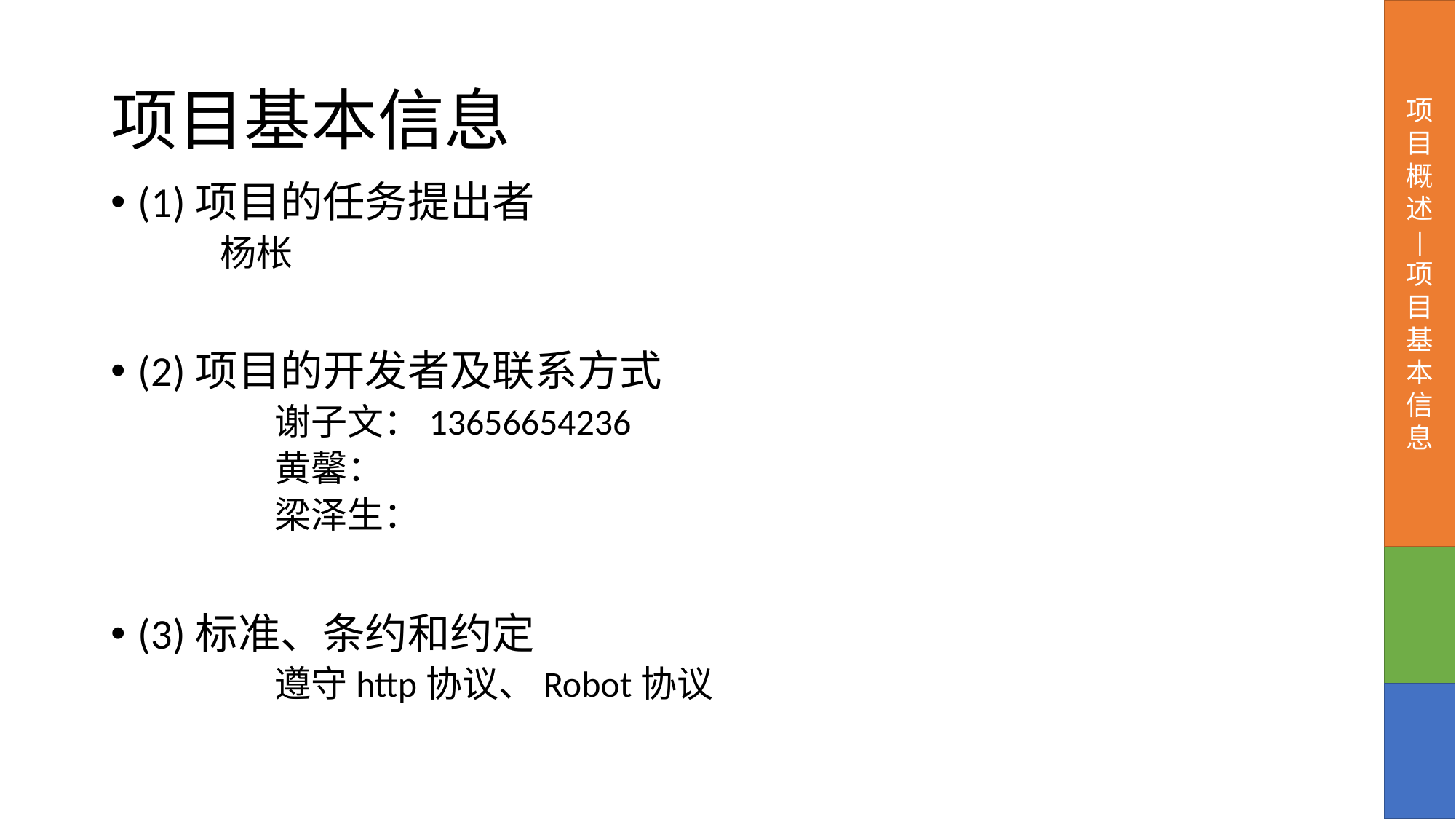

项目概述
|
项目基本信息
# 项目基本信息
(1)项目的任务提出者
	杨枨

(2)项目的开发者及联系方式
	谢子文：13656654236
	黄馨：
	梁泽生：

(3)标准、条约和约定
	遵守http协议、Robot协议